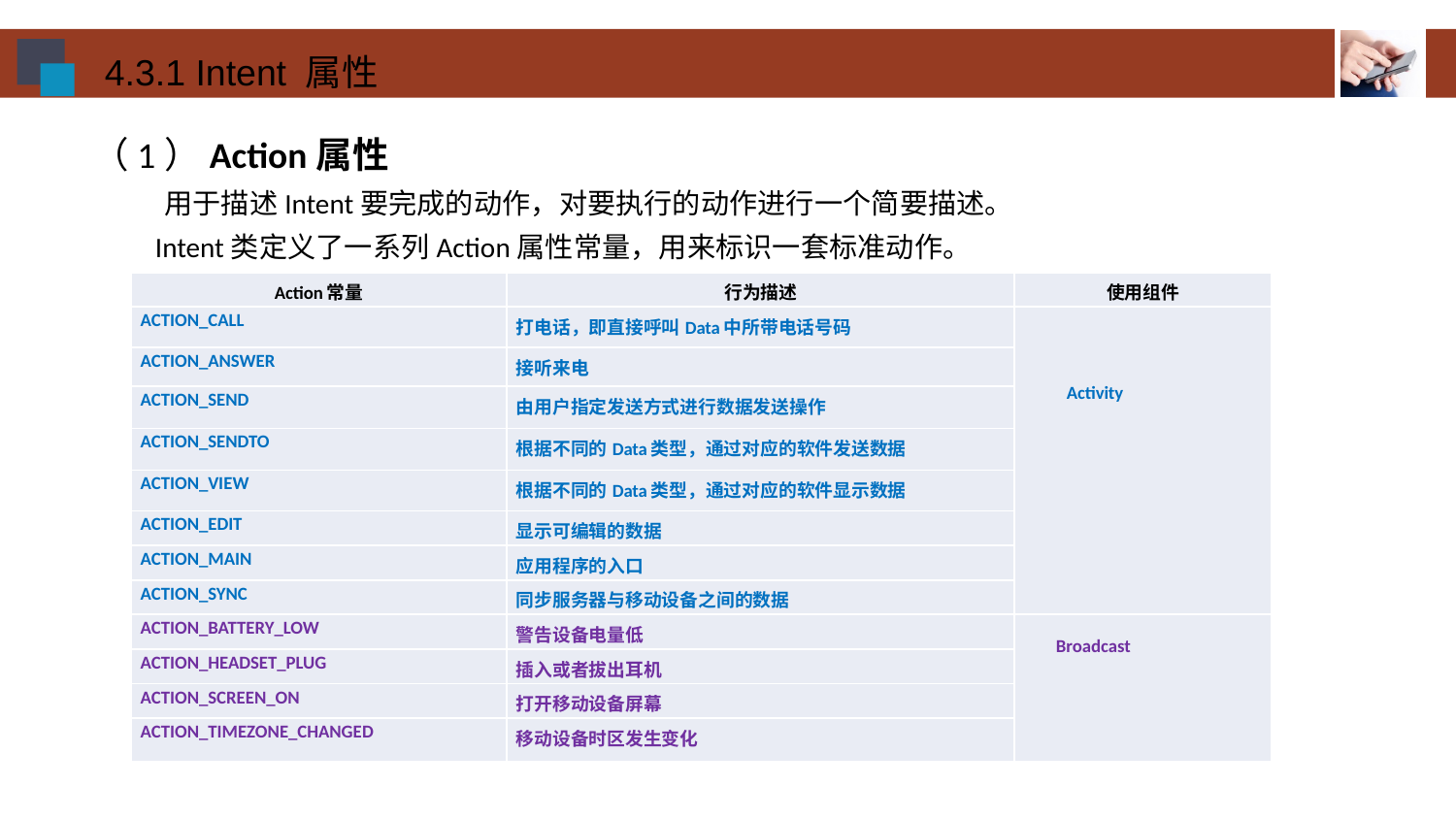

4.3.1 Intent 属性
（1）Action属性
          用于描述Intent要完成的动作，对要执行的动作进行一个简要描述。
          Intent类定义了一系列Action属性常量，用来标识一套标准动作。
工作完成情况一
工作完成情况二
| Action常量 | 行为描述 | 使用组件 |
| --- | --- | --- |
| ACTION\_CALL | 打电话，即直接呼叫Data中所带电话号码 | Activity |
| ACTION\_ANSWER | 接听来电 |  |
| ACTION\_SEND | 由用户指定发送方式进行数据发送操作 |  |
| ACTION\_SENDTO | 根据不同的Data类型，通过对应的软件发送数据 |  |
| ACTION\_VIEW | 根据不同的Data类型，通过对应的软件显示数据 |  |
| ACTION\_EDIT | 显示可编辑的数据 |  |
| ACTION\_MAIN | 应用程序的入口 |  |
| ACTION\_SYNC | 同步服务器与移动设备之间的数据 |  |
| ACTION\_BATTERY\_LOW | 警告设备电量低 | Broadcast |
| ACTION\_HEADSET\_PLUG | 插入或者拔出耳机 |  |
| ACTION\_SCREEN\_ON | 打开移动设备屏幕 |  |
| ACTION\_TIMEZONE\_CHANGED | 移动设备时区发生变化 |  |